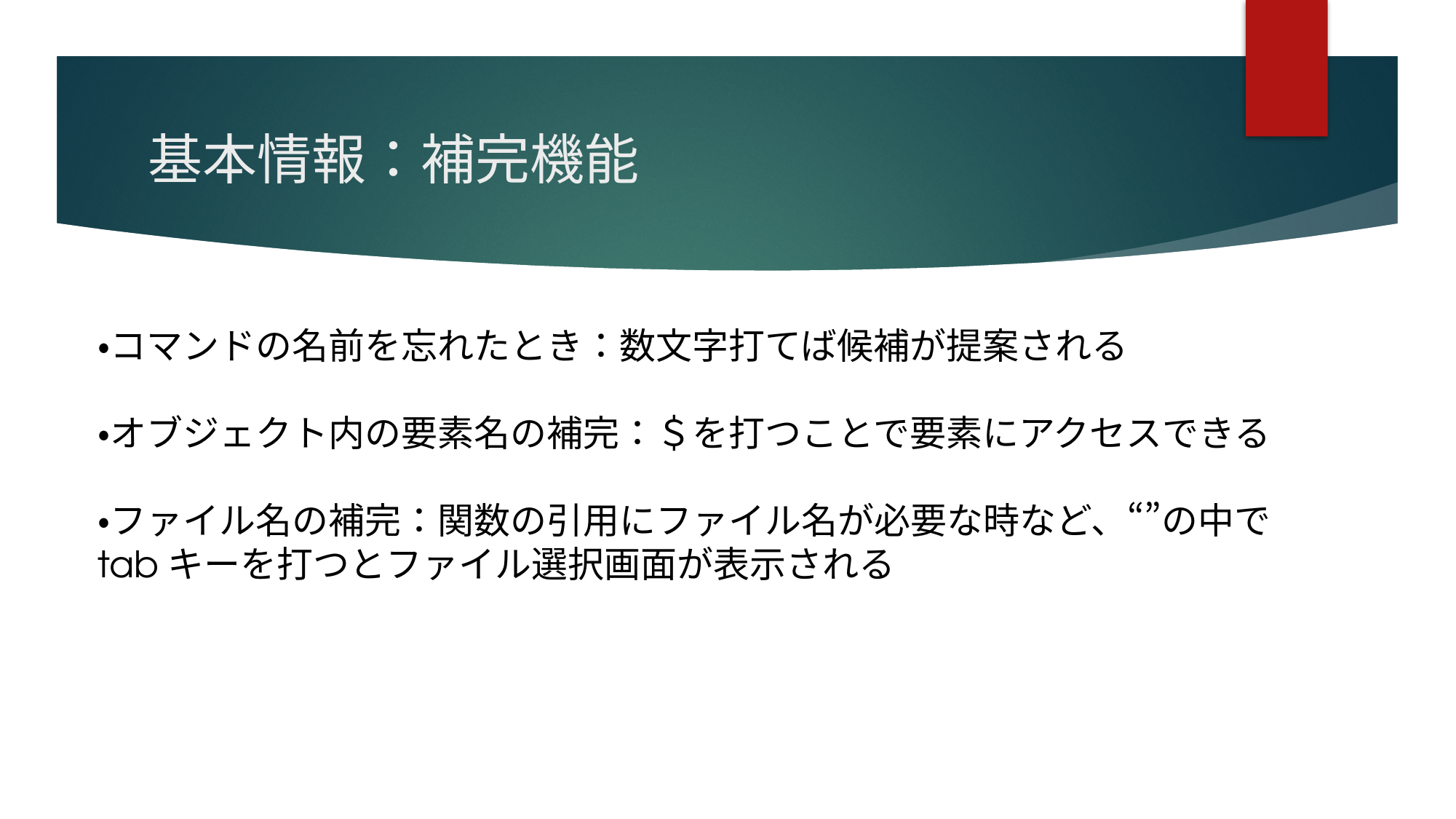

# 基本情報：補完機能
・コマンドの名前を忘れたとき：数文字打てば候補が提案される

・オブジェクト内の要素名の補完：＄を打つことで要素にアクセスできる

・ファイル名の補完：関数の引用にファイル名が必要な時など、“”の中でtabキーを打つとファイル選択画面が表示される